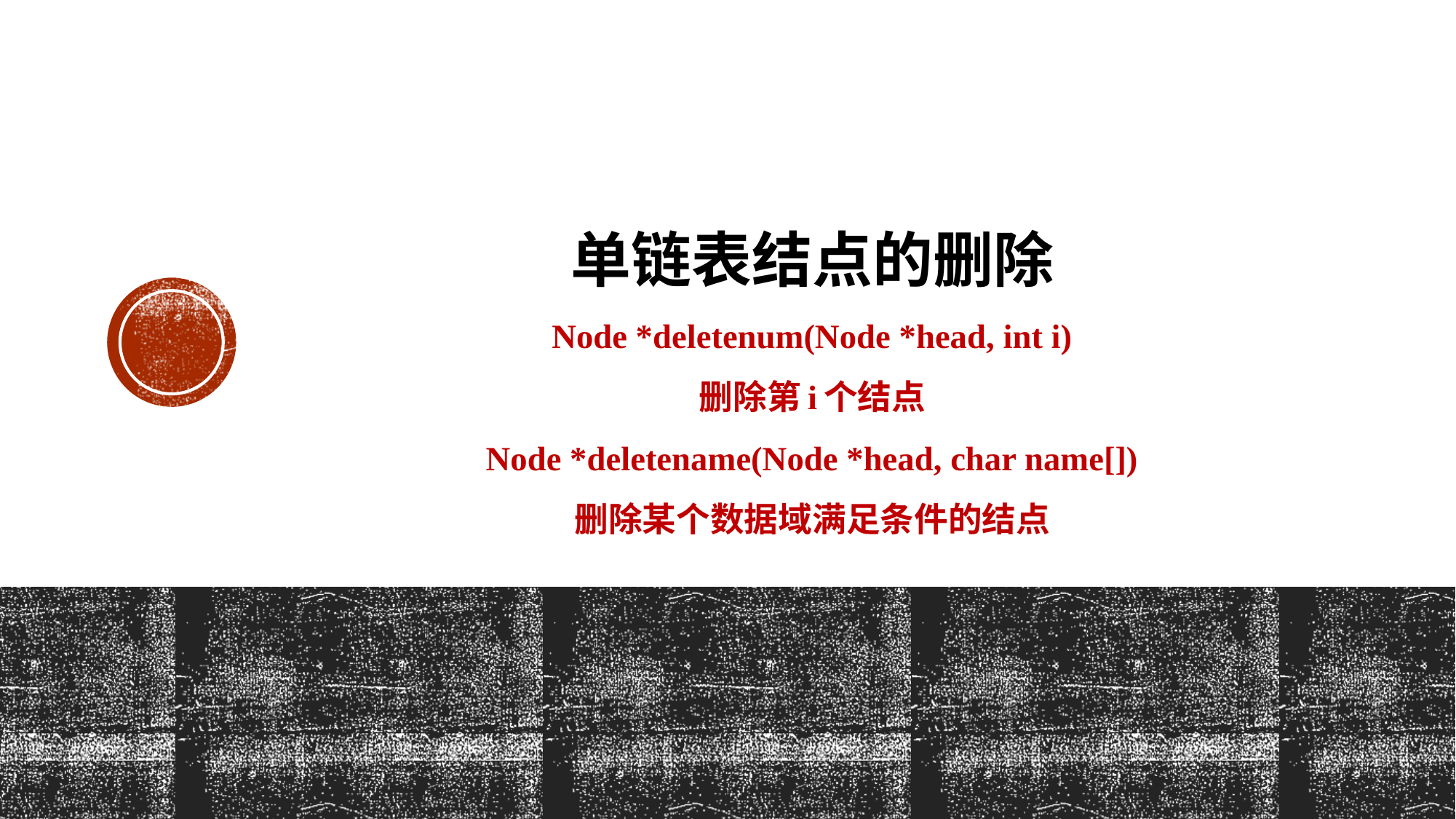

# 单链表结点的删除 Node *deletenum(Node *head, int i) 删除第i个结点 Node *deletename(Node *head, char name[]) 删除某个数据域满足条件的结点